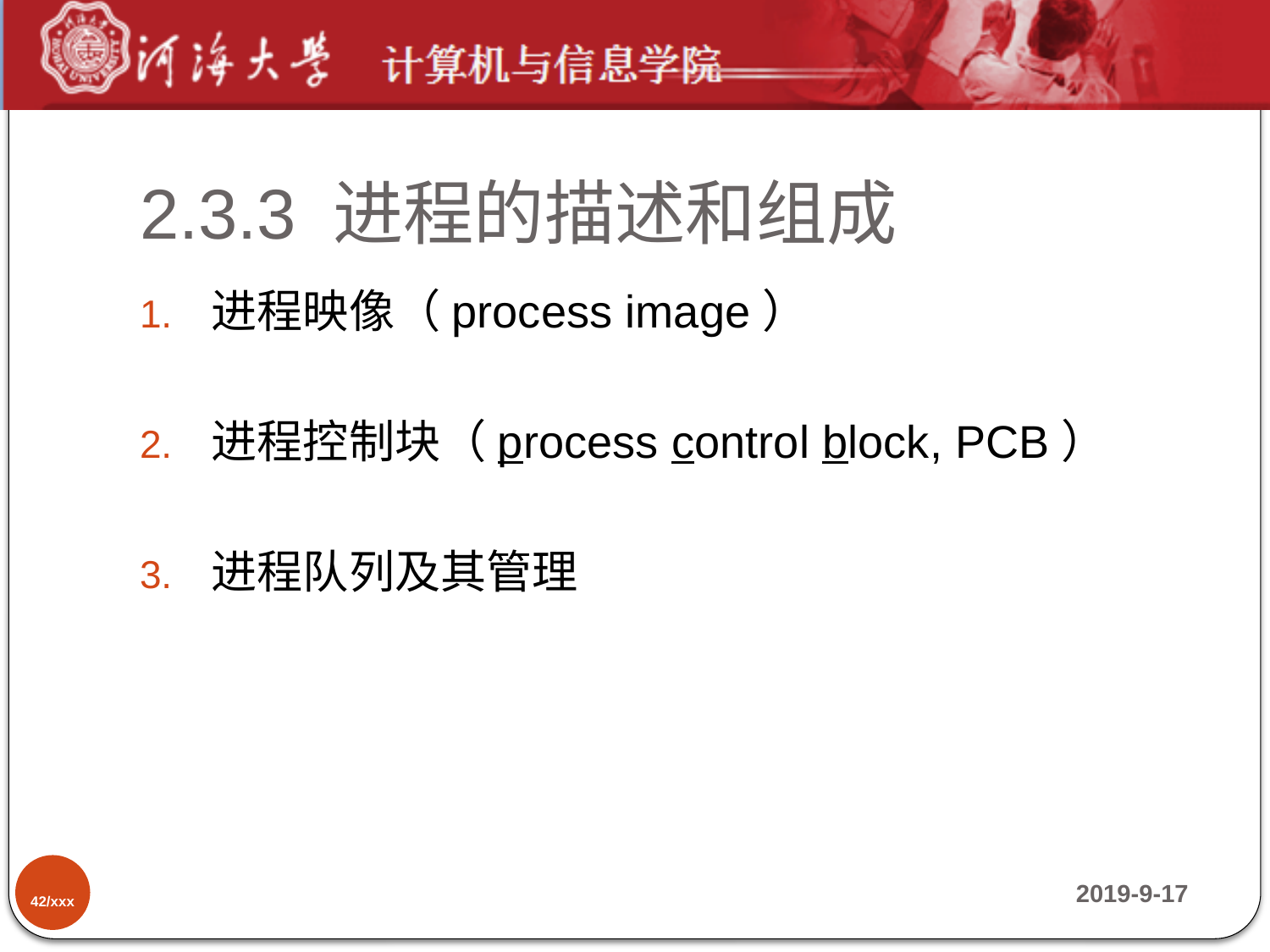

# 2.3.3 进程的描述和组成
进程映像（process image）

进程控制块（process control block, PCB）

进程队列及其管理
42/xxx
2019-9-17